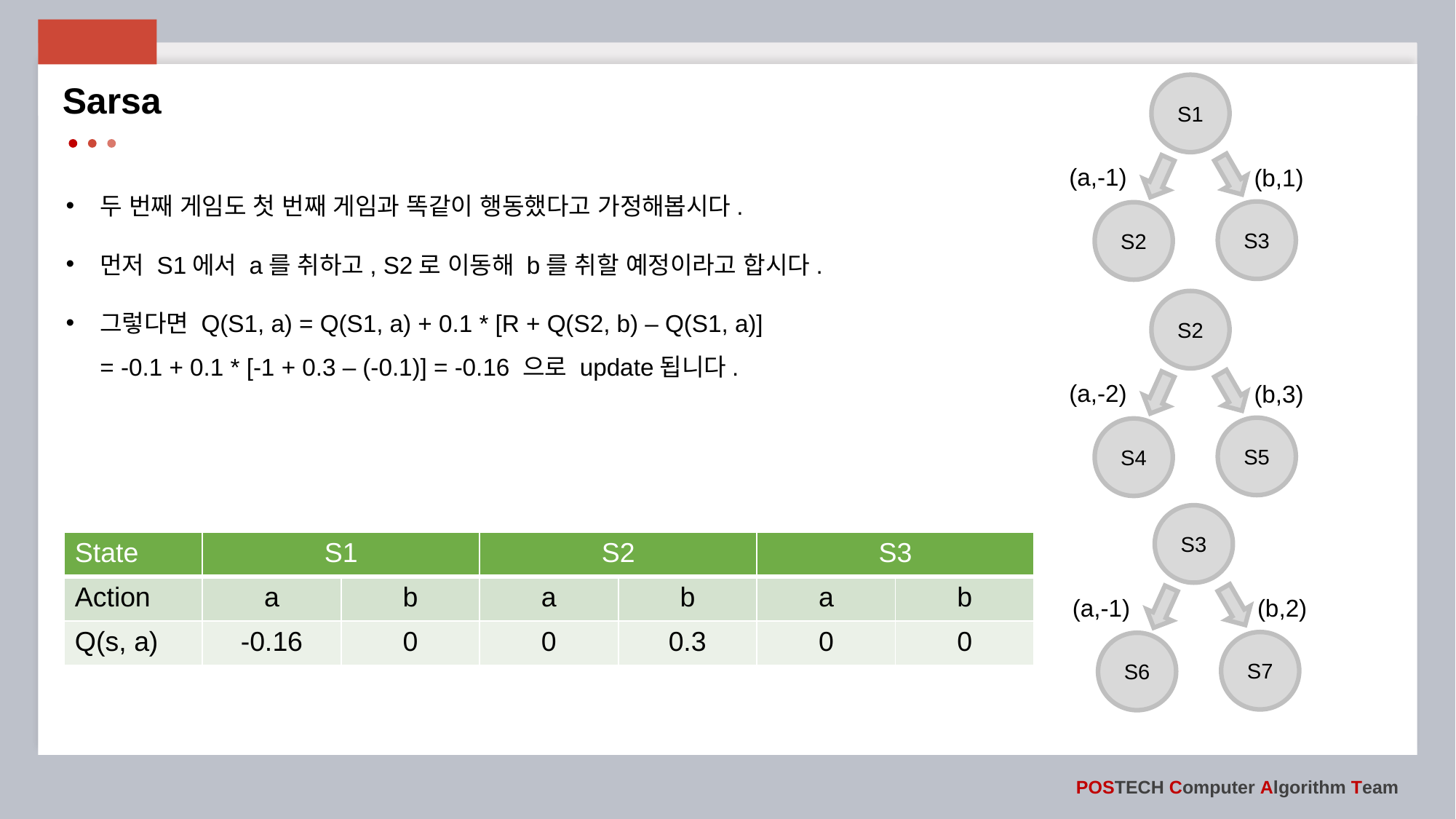

S1
Sarsa
(a,-1)
(b,1)

두 번째 게임도 첫 번째 게임과 똑같이 행동했다고 가정해봅시다.
먼저 S1에서 a를 취하고, S2로 이동해 b를 취할 예정이라고 합시다.
그렇다면 Q(S1, a) = Q(S1, a) + 0.1 * [R + Q(S2, b) – Q(S1, a)]
= -0.1 + 0.1 * [-1 + 0.3 – (-0.1)] = -0.16 으로 update됩니다.
S3
S2
S2
(a,-2)
(b,3)

S5
S4
S3
| State | S1 |  | S2 |  | S3 |  |
| --- | --- | --- | --- | --- | --- | --- |
| Action | a | b | a | b | a | b |
| Q(s, a) | -0.16 | 0 | 0 | 0.3 | 0 | 0 |
(a,-1)
(b,2)

S7
S6